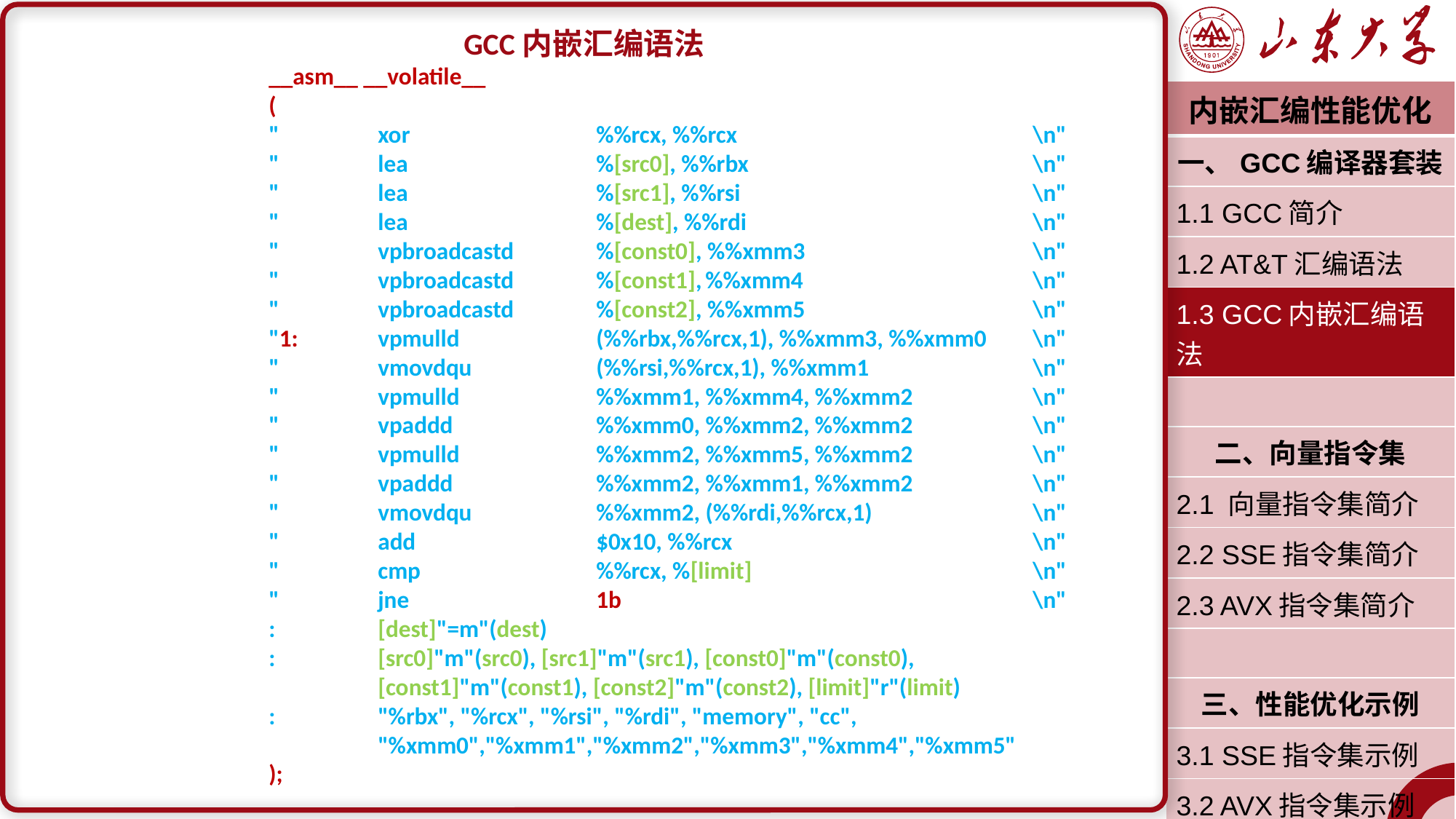

GCC内嵌汇编语法
		__asm__ __volatile__
		(
		"	xor		%%rcx, %%rcx			\n"
		"	lea		%[src0], %%rbx			\n"
		"	lea		%[src1], %%rsi			\n"
		"	lea		%[dest], %%rdi			\n"
		"	vpbroadcastd	%[const0], %%xmm3			\n"
		"	vpbroadcastd	%[const1],	%%xmm4			\n"
		"	vpbroadcastd	%[const2], %%xmm5			\n"
		"1:	vpmulld		(%%rbx,%%rcx,1), %%xmm3, %%xmm0	\n"
		"	vmovdqu		(%%rsi,%%rcx,1), %%xmm1		\n"
		"	vpmulld		%%xmm1, %%xmm4, %%xmm2		\n"
		"	vpaddd		%%xmm0, %%xmm2, %%xmm2		\n"
		"	vpmulld		%%xmm2, %%xmm5, %%xmm2		\n"
		"	vpaddd		%%xmm2, %%xmm1, %%xmm2		\n"
		"	vmovdqu		%%xmm2, (%%rdi,%%rcx,1)		\n"
		"	add		$0x10, %%rcx			\n"
		"	cmp		%%rcx, %[limit]			\n"
		"	jne		1b				\n"
		:	[dest]"=m"(dest)
		:	[src0]"m"(src0), [src1]"m"(src1), [const0]"m"(const0),
			[const1]"m"(const1), [const2]"m"(const2), [limit]"r"(limit)
		:	"%rbx", "%rcx", "%rsi", "%rdi", "memory", "cc",
			"%xmm0","%xmm1","%xmm2","%xmm3","%xmm4","%xmm5"
    		);
| 内嵌汇编性能优化 |
| --- |
| 一、GCC编译器套装 |
| 1.1 GCC简介 |
| 1.2 AT&T汇编语法 |
| 1.3 GCC内嵌汇编语法 |
|  |
| 二、向量指令集 |
| 2.1 向量指令集简介 |
| 2.2 SSE指令集简介 |
| 2.3 AVX指令集简介 |
|  |
| 三、性能优化示例 |
| 3.1 SSE指令集示例 |
| 3.2 AVX指令集示例 |
| 潘润宇 2022.09 |